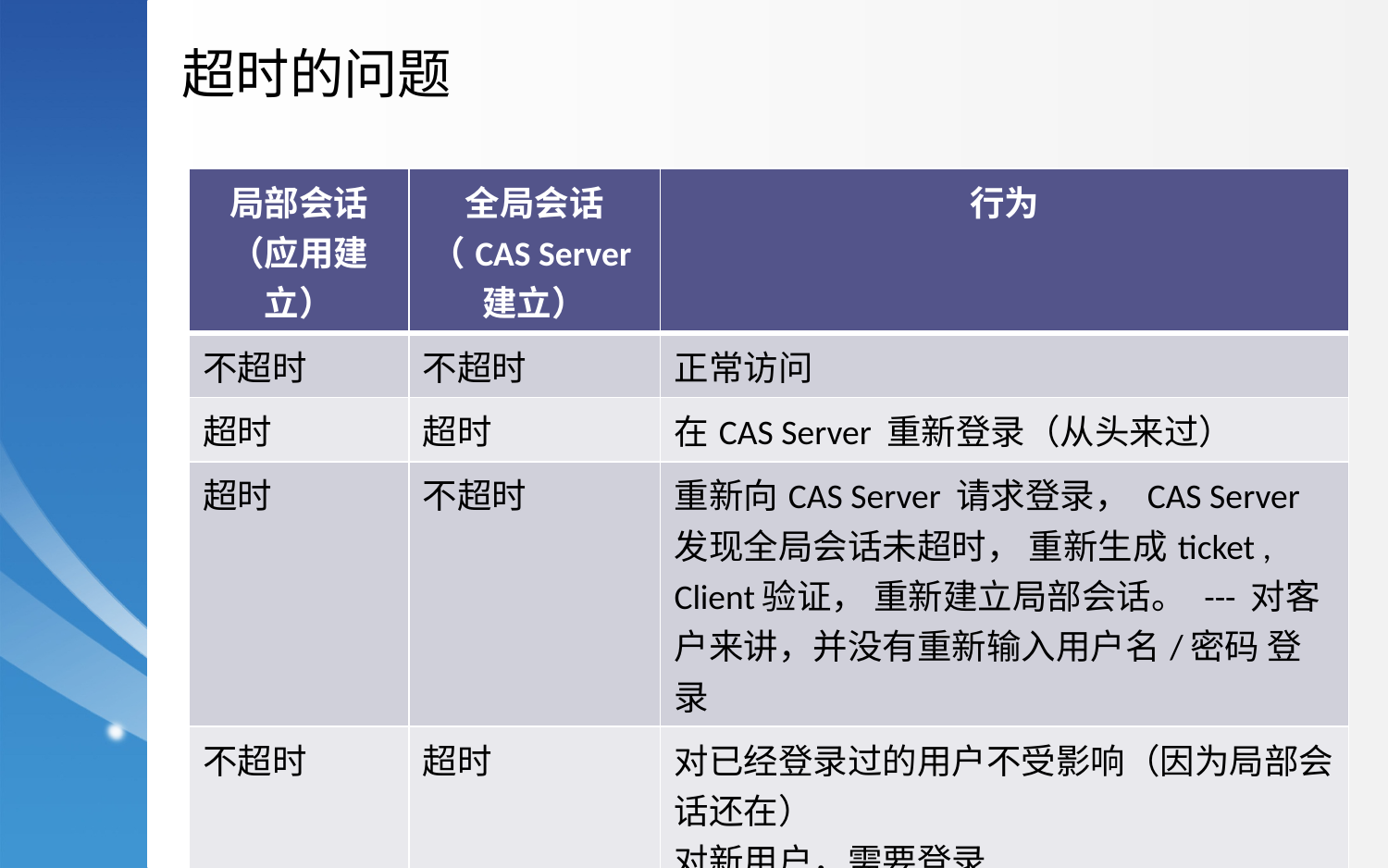

超时的问题

| 局部会话（应用建立） | 全局会话（CAS Server建立） | 行为 |
| --- | --- | --- |
| 不超时 | 不超时 | 正常访问 |
| 超时 | 超时 | 在CAS Server 重新登录（从头来过） |
| 超时 | 不超时 | 重新向CAS Server 请求登录， CAS Server 发现全局会话未超时， 重新生成ticket , Client验证， 重新建立局部会话。 --- 对客户来讲，并没有重新输入用户名/密码 登录 |
| 不超时 | 超时 | 对已经登录过的用户不受影响（因为局部会话还在） 对新用户，需要登录 |